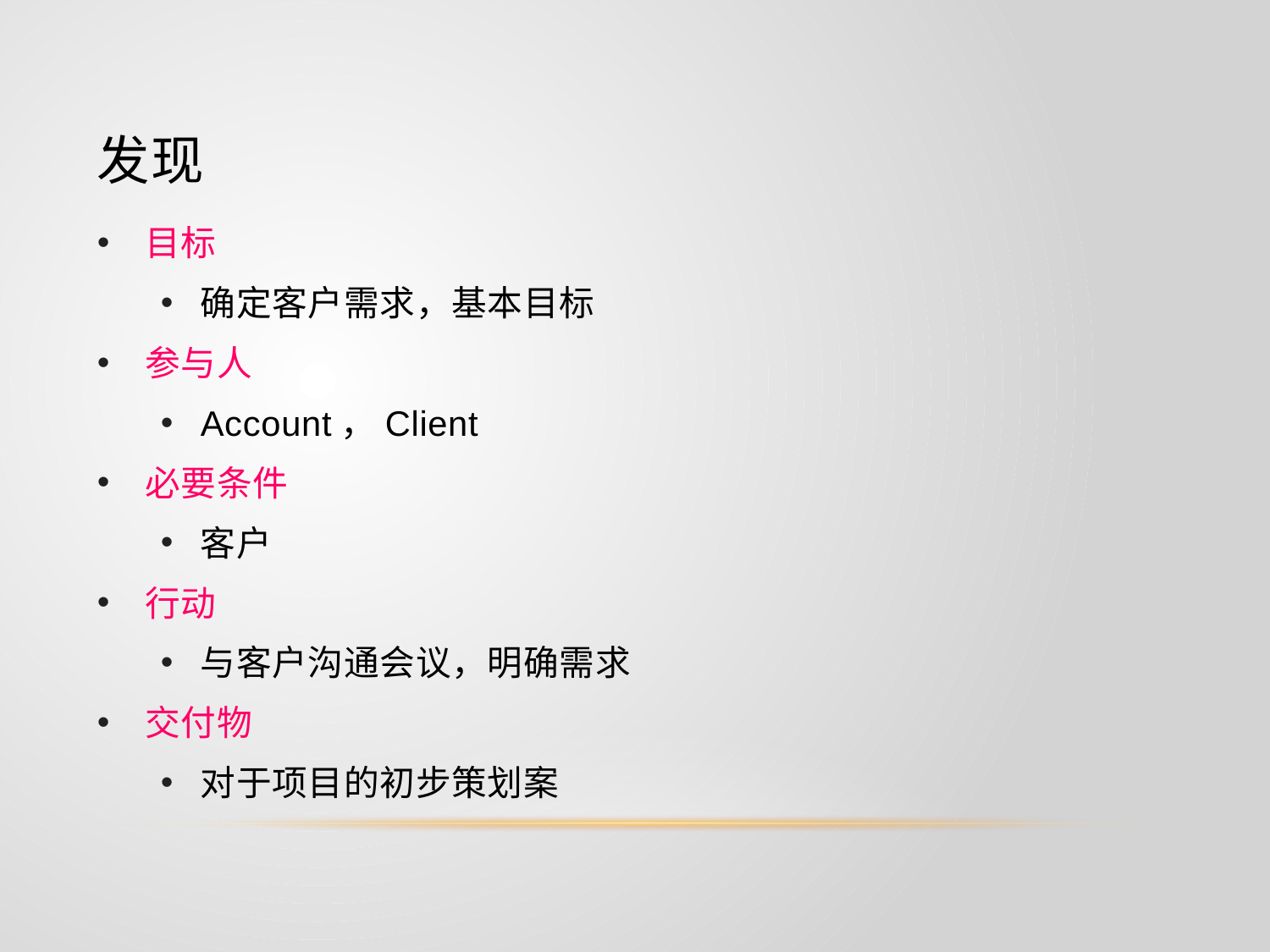

# 发现
目标
确定客户需求，基本目标
参与人
Account，Client
必要条件
客户
行动
与客户沟通会议，明确需求
交付物
对于项目的初步策划案